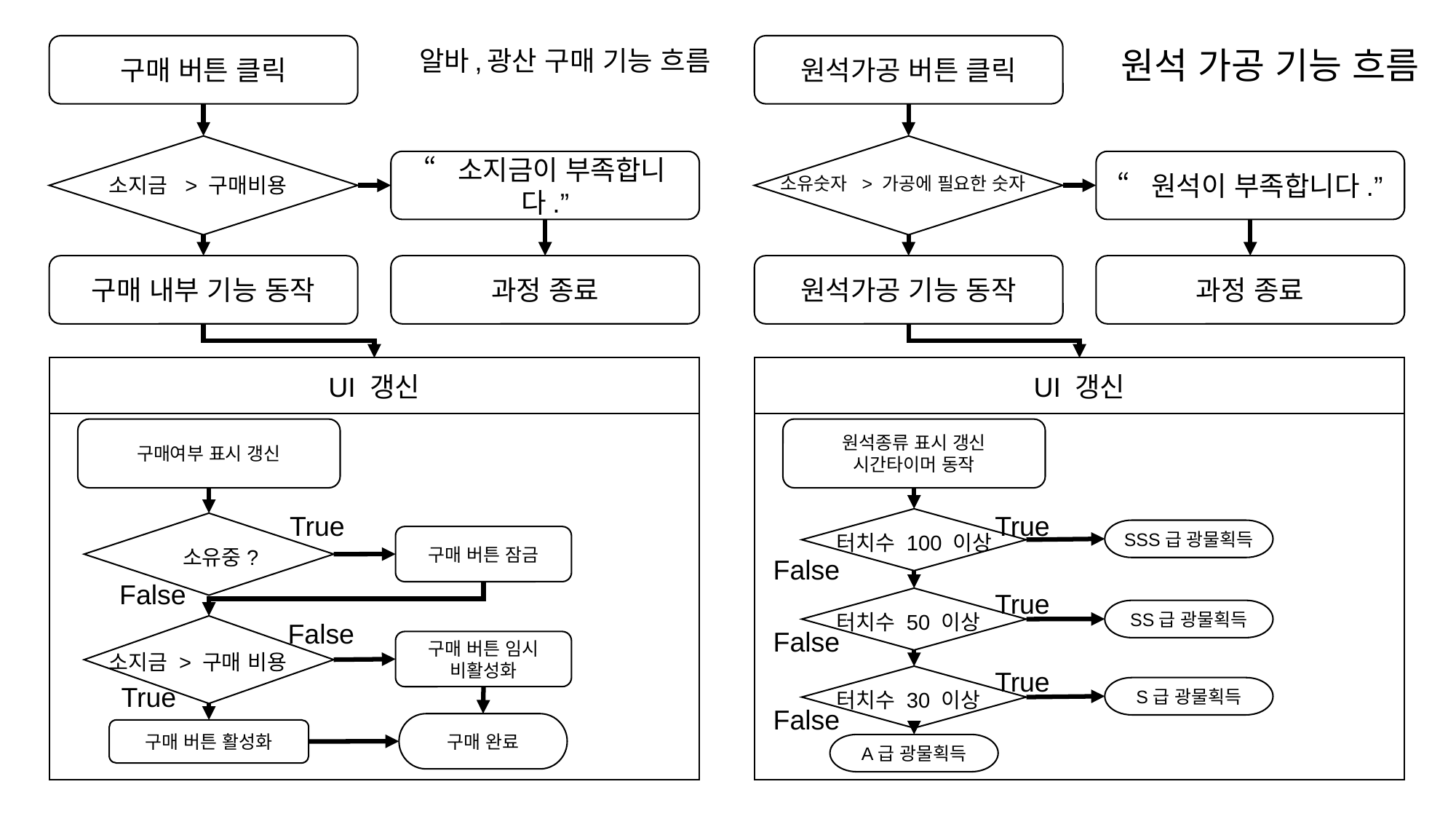

구매 버튼 클릭

“소지금이 부족합니다.”
소지금  > 구매비용
구매 내부 기능 동작
과정 종료

UI 갱신
구매여부 표시 갱신
True

구매 버튼 잠금
 소유중?
False
False

구매 버튼 임시 비활성화
 소지금 > 구매 비용
True
구매 완료
구매 버튼 활성화
원석가공 버튼 클릭
알바,광산 구매 기능 흐름
원석 가공 기능 흐름

“원석이 부족합니다.”
소유숫자  > 가공에 필요한 숫자
원석가공 기능 동작
과정 종료

UI 갱신
원석종류 표시 갱신
시간타이머 동작
True

SSS급 광물획득
터치수 100 이상
False
True

SS급 광물획득
터치수 50 이상
False
True

S급 광물획득
터치수 30 이상
False
A급 광물획득